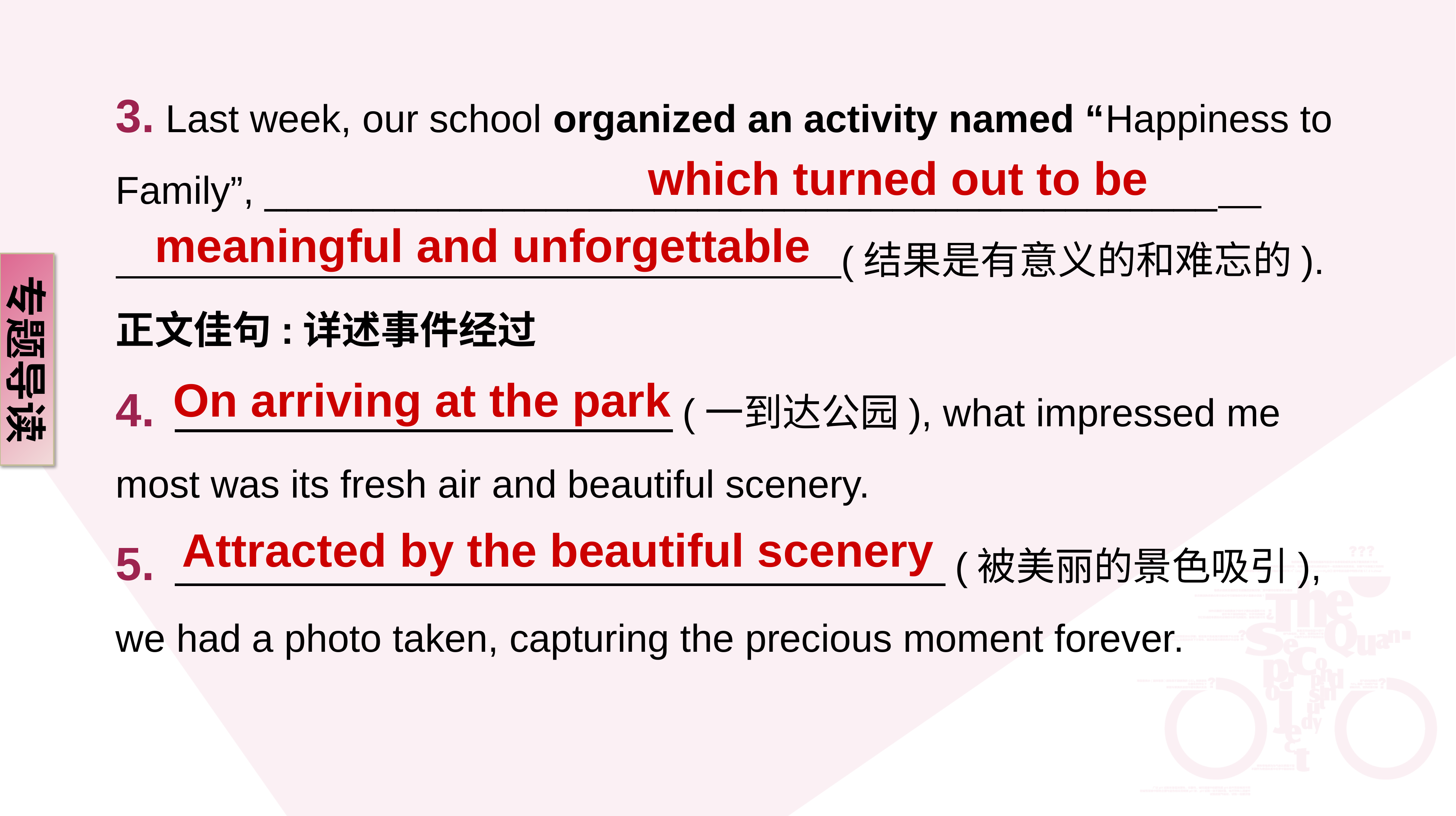

3. Last week, our school organized an activity named “Happiness to Family”, ____________________________________________
                                                                   (结果是有意义的和难忘的).
正文佳句:详述事件经过
4. 　                          　　　　　　(一到达公园), what impressed me most was its fresh air and beautiful scenery.
5. 　                          　　　　　　　　　　　　　(被美丽的景色吸引), we had a photo taken, capturing the precious moment forever.
                                         which turned out to be
   meaningful and unforgettable
专题导读
On arriving at the park
Attracted by the beautiful scenery